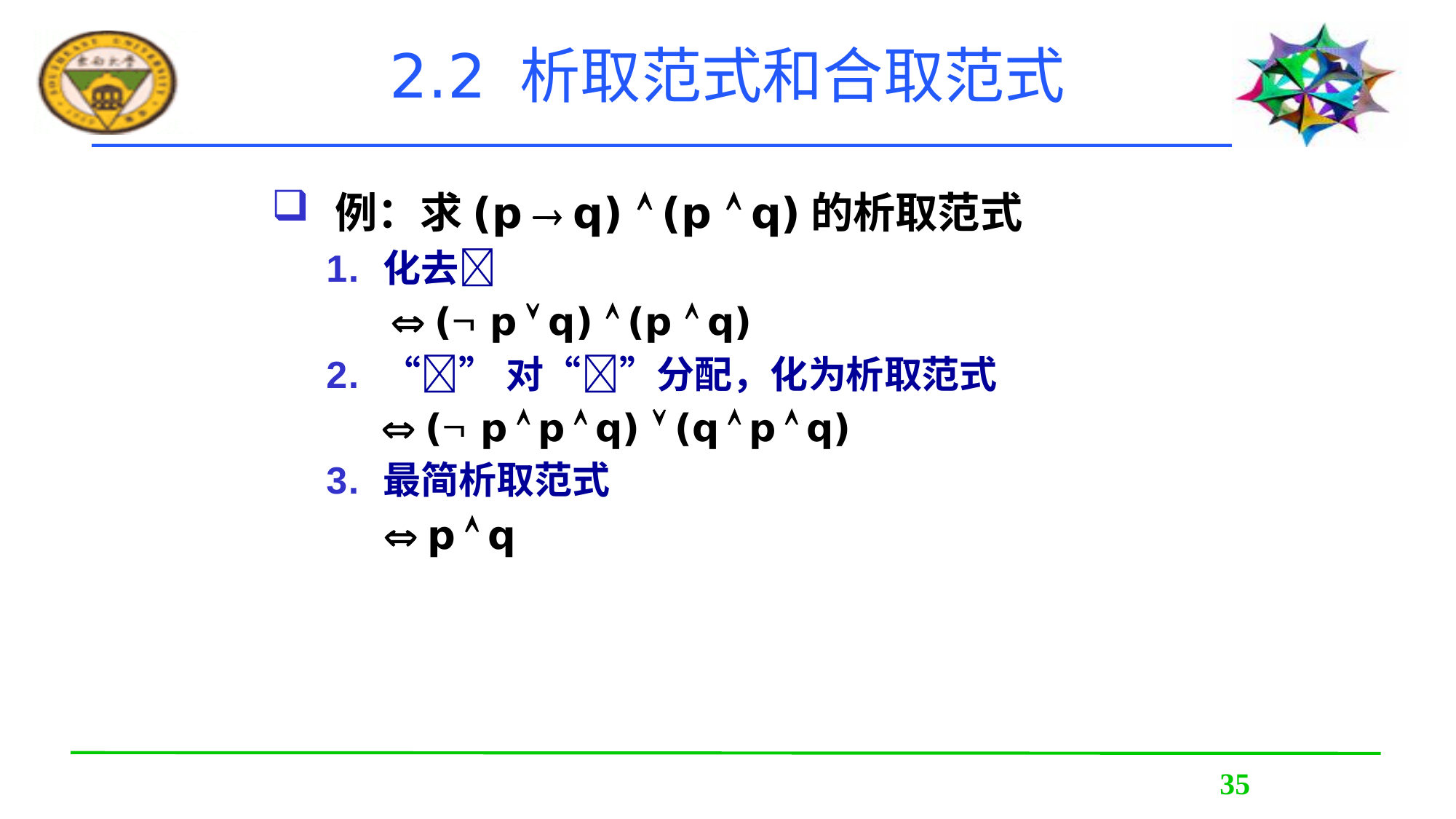

# 2.2 析取范式和合取范式
例：求(p → q) ∧ (p ∧ q)的析取范式
化去→
 ⇔ (¬ p ∨ q) ∧ (p ∧ q)
“∧”对“∨”分配，化为析取范式
⇔ (¬ p ∧ p ∧ q) ∨ (q ∧ p ∧ q)
最简析取范式
      ⇔ p ∧ q